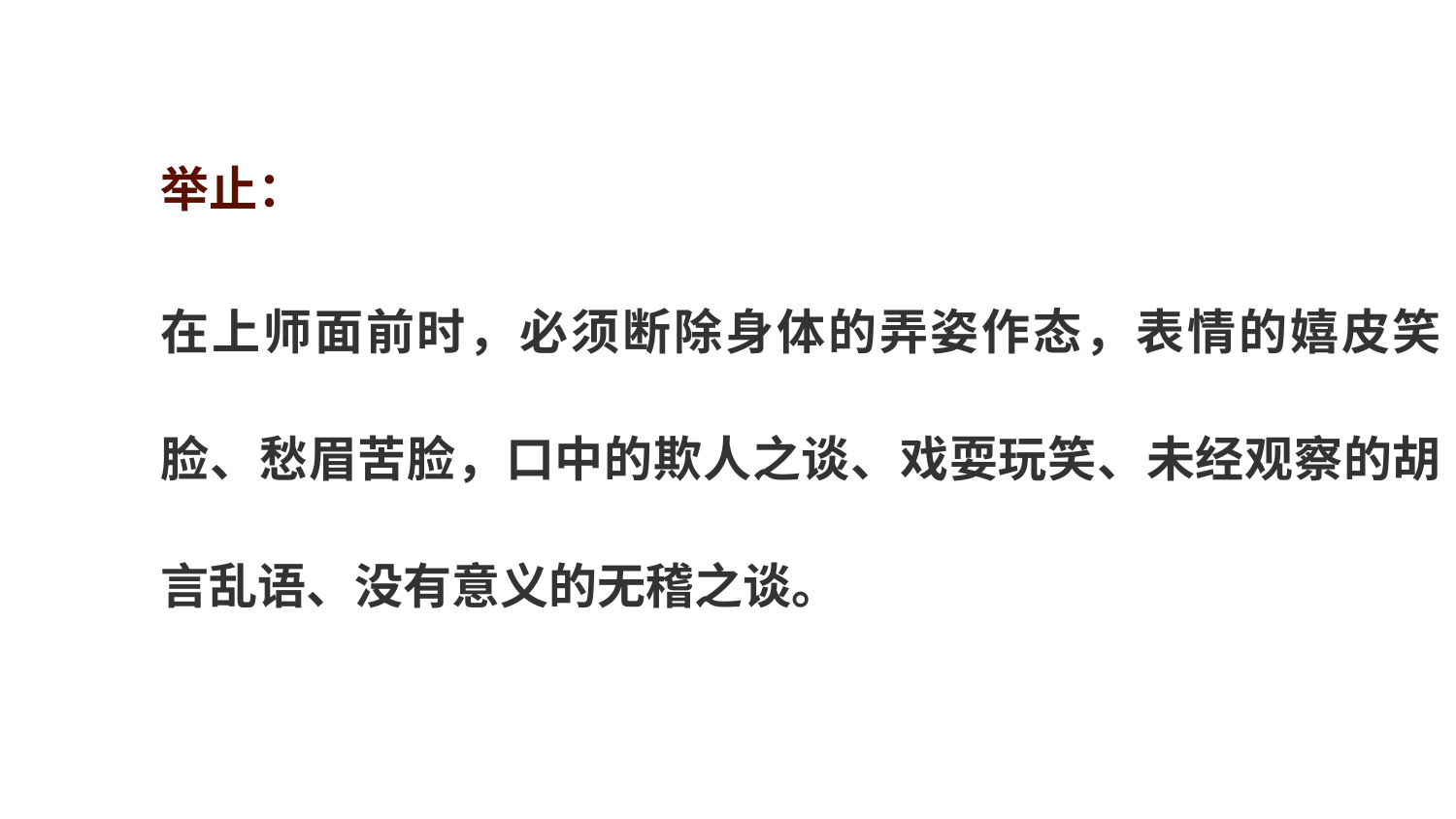

举止：
在上师面前时，必须断除身体的弄姿作态，表情的嬉皮笑脸、愁眉苦脸，口中的欺人之谈、戏耍玩笑、未经观察的胡言乱语、没有意义的无稽之谈。